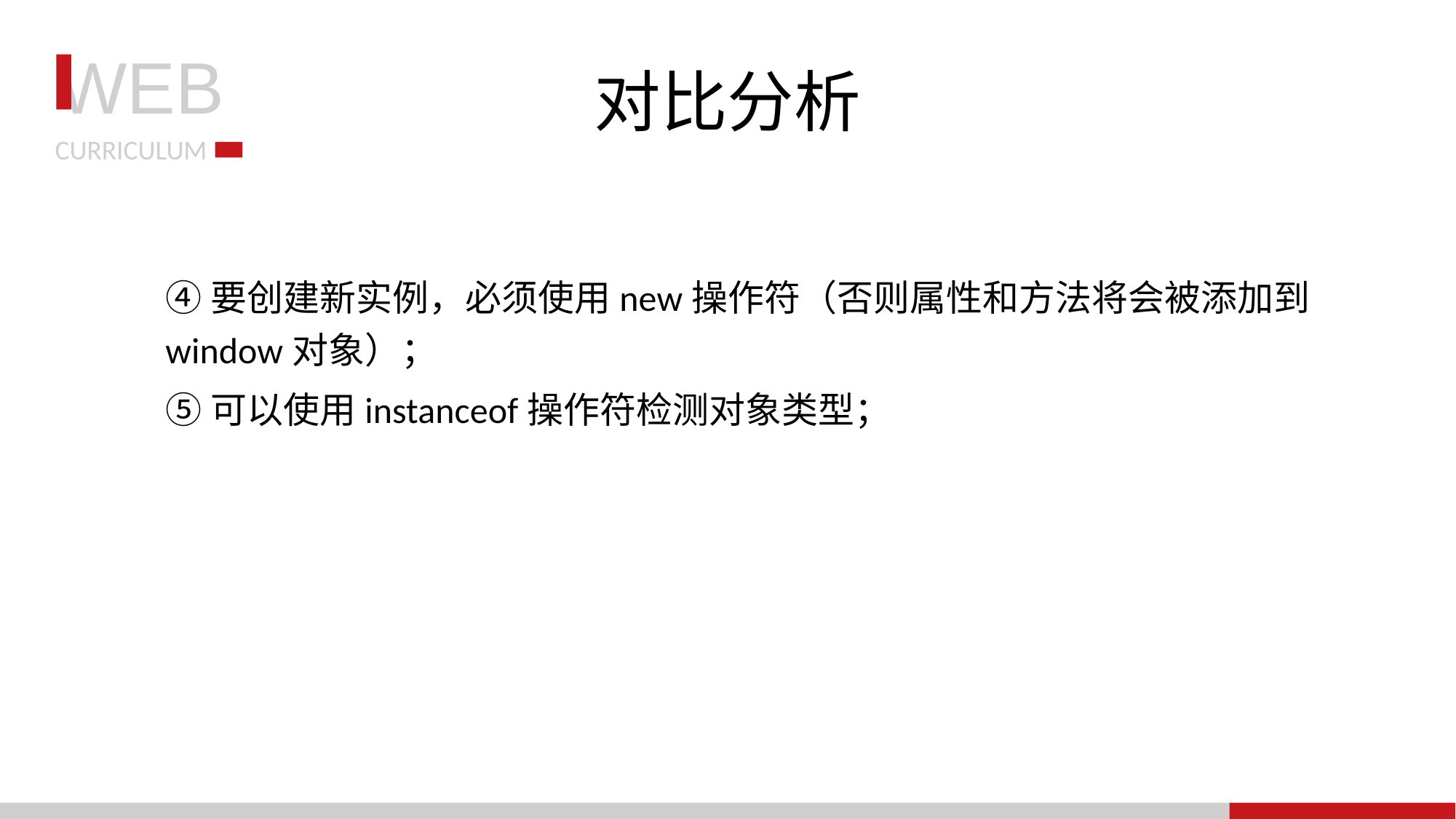

# 对比分析

④要创建新实例，必须使用new操作符（否则属性和方法将会被添加到window对象）；
⑤可以使用instanceof操作符检测对象类型；